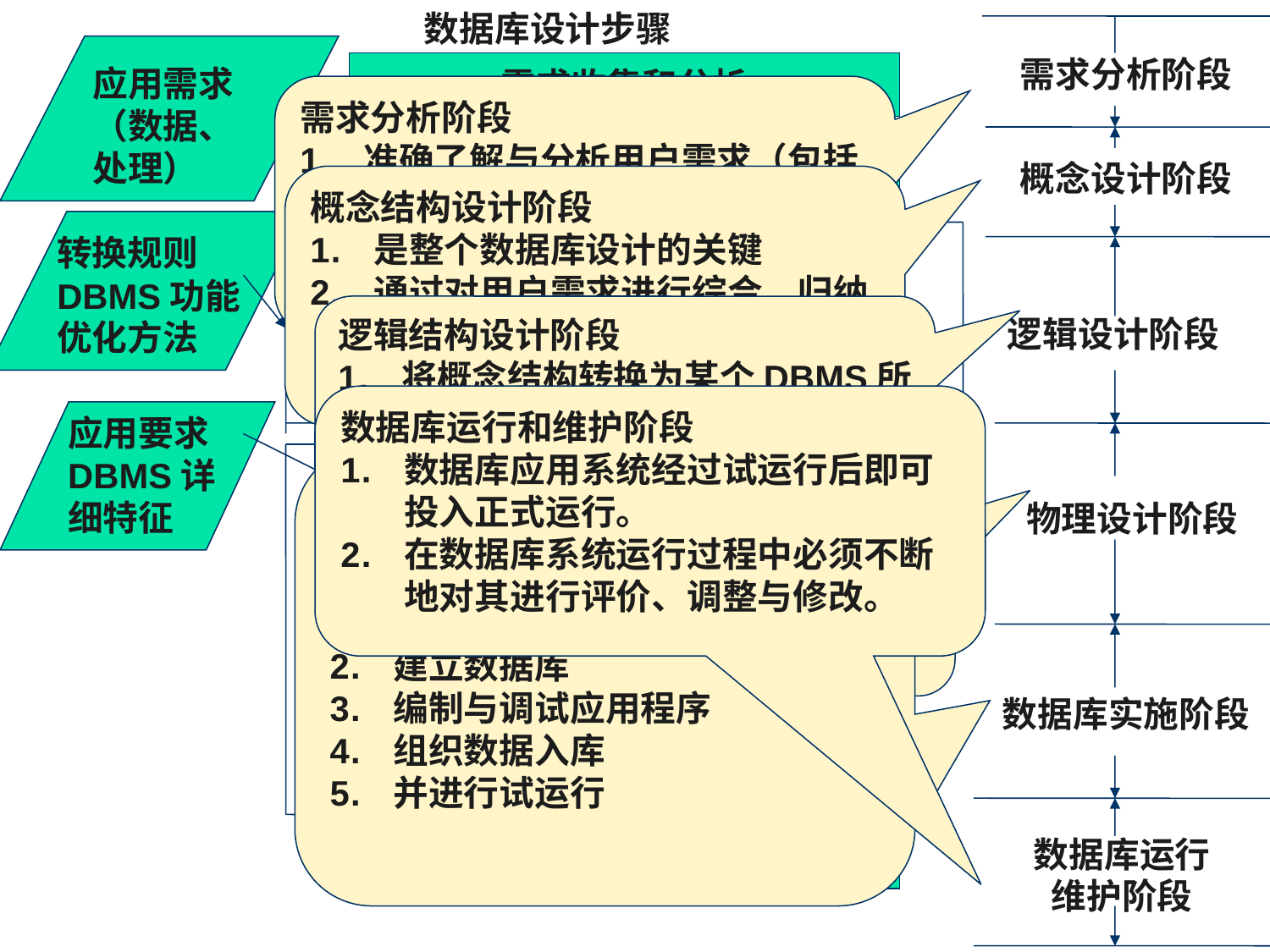

数据库设计步骤

需求分析阶段
需求收集和分析
应用需求
（数据、
处理）
需求分析阶段
准确了解与分析用户需求（包括数据与处理）
是整个设计过程的基础，是最困难、最耗费时间的一步

设计概念结构
概念设计阶段
概念结构设计阶段
是整个数据库设计的关键
通过对用户需求进行综合、归纳与抽象，形成一个独立于具体DBMS的概念模型

转换规则
DBMS功能
优化方法

设计逻辑结构

逻辑结构设计阶段
将概念结构转换为某个DBMS所支持的数据模型
对其进行优化

逻辑设计阶段

数据模型优化

数据库运行和维护阶段
数据库应用系统经过试运行后即可投入正式运行。
在数据库系统运行过程中必须不断地对其进行评价、调整与修改。

应用要求
DBMS详
细特征

数据库实施阶段
运用DBMS提供的数据语言、工具及宿主语言，根据逻辑设计和物理设计的结果
建立数据库
编制与调试应用程序
组织数据入库
并进行试运行

设计物理结构
数据库物理设计阶段
为逻辑数据模型选取一个最适合应用环境的物理结构（包括存储结构和存取方法）
物理设计阶段

评价设计,性能预测

物理实现
数据库实施阶段

试验性运行

使用、维护数据库
数据库运行
维护阶段